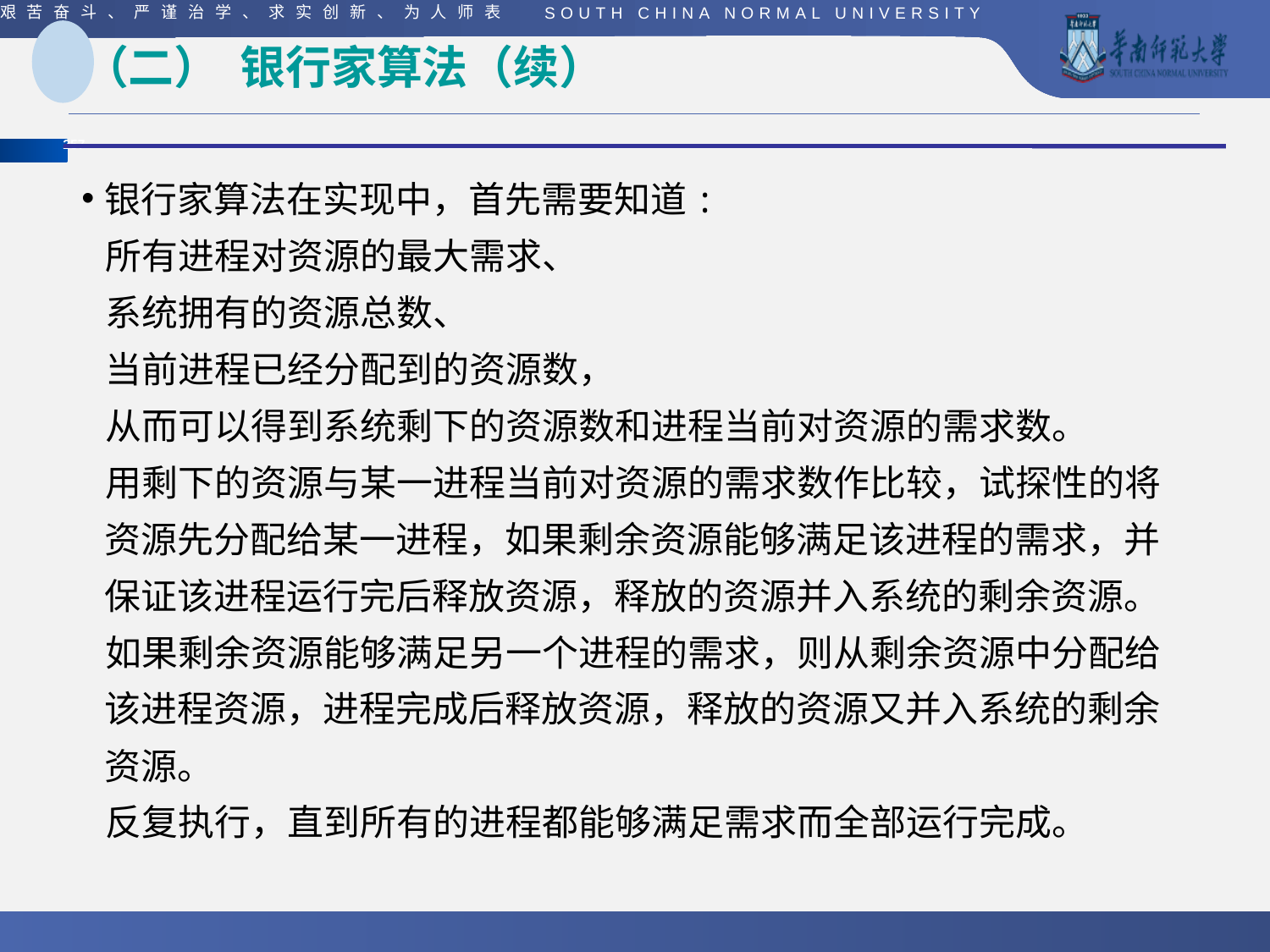

# （二）  银行家算法（续）
银行家算法在实现中，首先需要知道:
  所有进程对资源的最大需求、
  系统拥有的资源总数、
  当前进程已经分配到的资源数，
  从而可以得到系统剩下的资源数和进程当前对资源的需求数。
  用剩下的资源与某一进程当前对资源的需求数作比较，试探性的将资源先分配给某一进程，如果剩余资源能够满足该进程的需求，并保证该进程运行完后释放资源，释放的资源并入系统的剩余资源。
  如果剩余资源能够满足另一个进程的需求，则从剩余资源中分配给该进程资源，进程完成后释放资源，释放的资源又并入系统的剩余资源。
  反复执行，直到所有的进程都能够满足需求而全部运行完成。

257